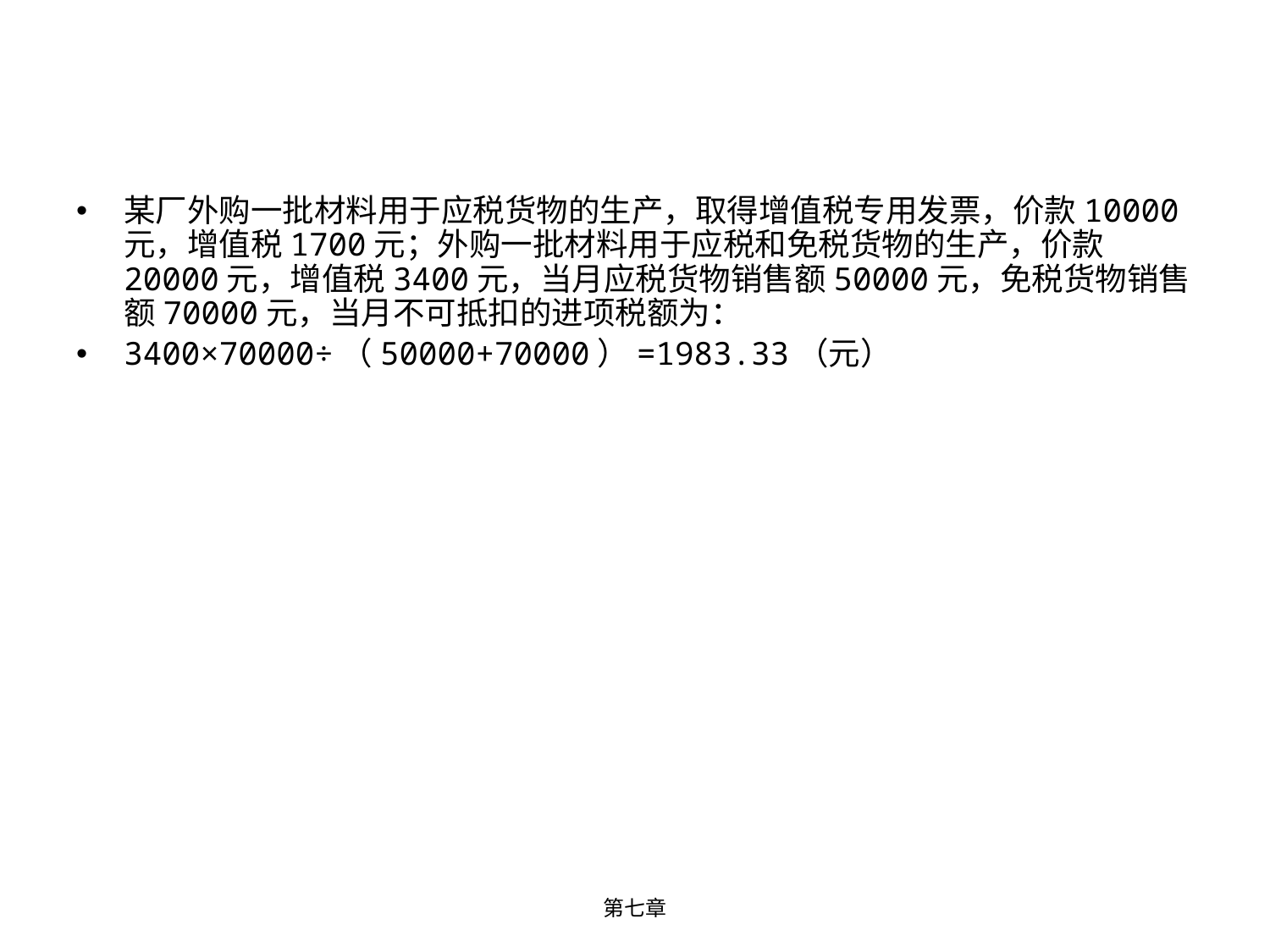

某厂外购一批材料用于应税货物的生产，取得增值税专用发票，价款10000元，增值税1700元；外购一批材料用于应税和免税货物的生产，价款20000元，增值税3400元，当月应税货物销售额50000元，免税货物销售额70000元，当月不可抵扣的进项税额为：
3400×70000÷（50000+70000）=1983.33（元）

第七章
71